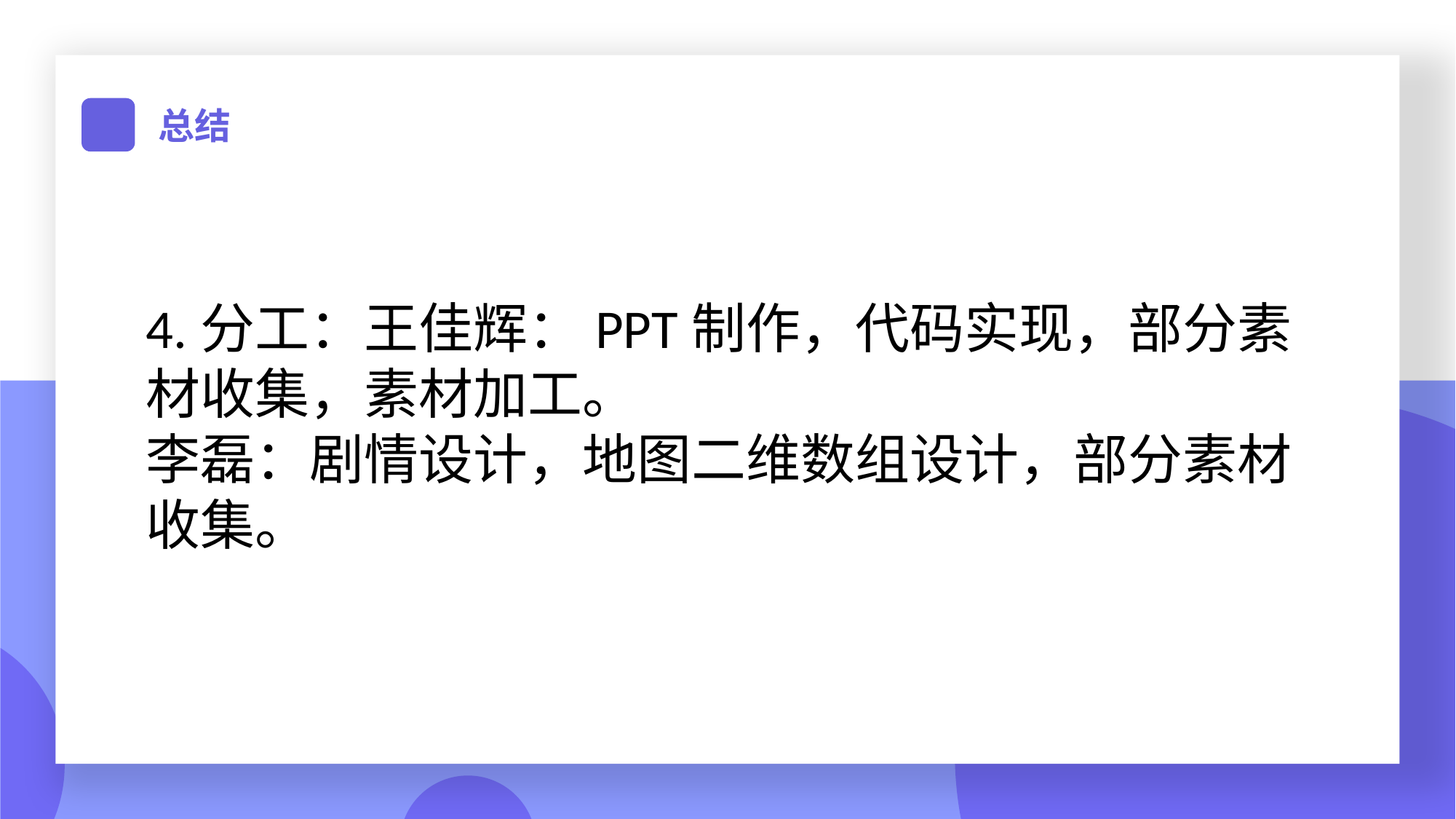

总结
4.分工：王佳辉：PPT制作，代码实现，部分素材收集，素材加工。
李磊：剧情设计，地图二维数组设计，部分素材收集。